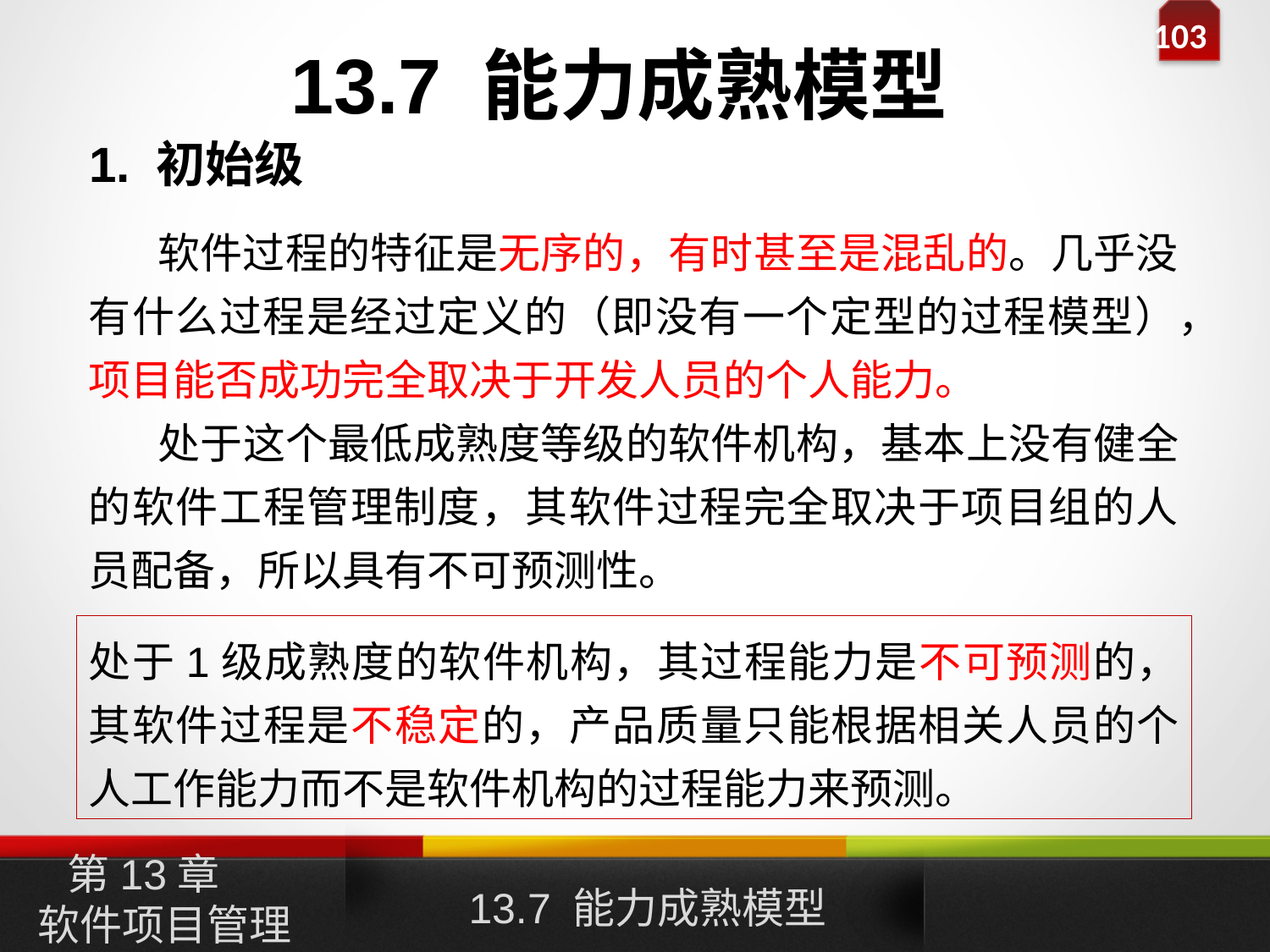

# 13.7 能力成熟模型
1. 初始级

      软件过程的特征是无序的，有时甚至是混乱的。几乎没有什么过程是经过定义的（即没有一个定型的过程模型），项目能否成功完全取决于开发人员的个人能力。
      处于这个最低成熟度等级的软件机构，基本上没有健全的软件工程管理制度，其软件过程完全取决于项目组的人员配备，所以具有不可预测性。
处于1级成熟度的软件机构，其过程能力是不可预测的，其软件过程是不稳定的，产品质量只能根据相关人员的个人工作能力而不是软件机构的过程能力来预测。
第13章
软件项目管理
13.7 能力成熟模型